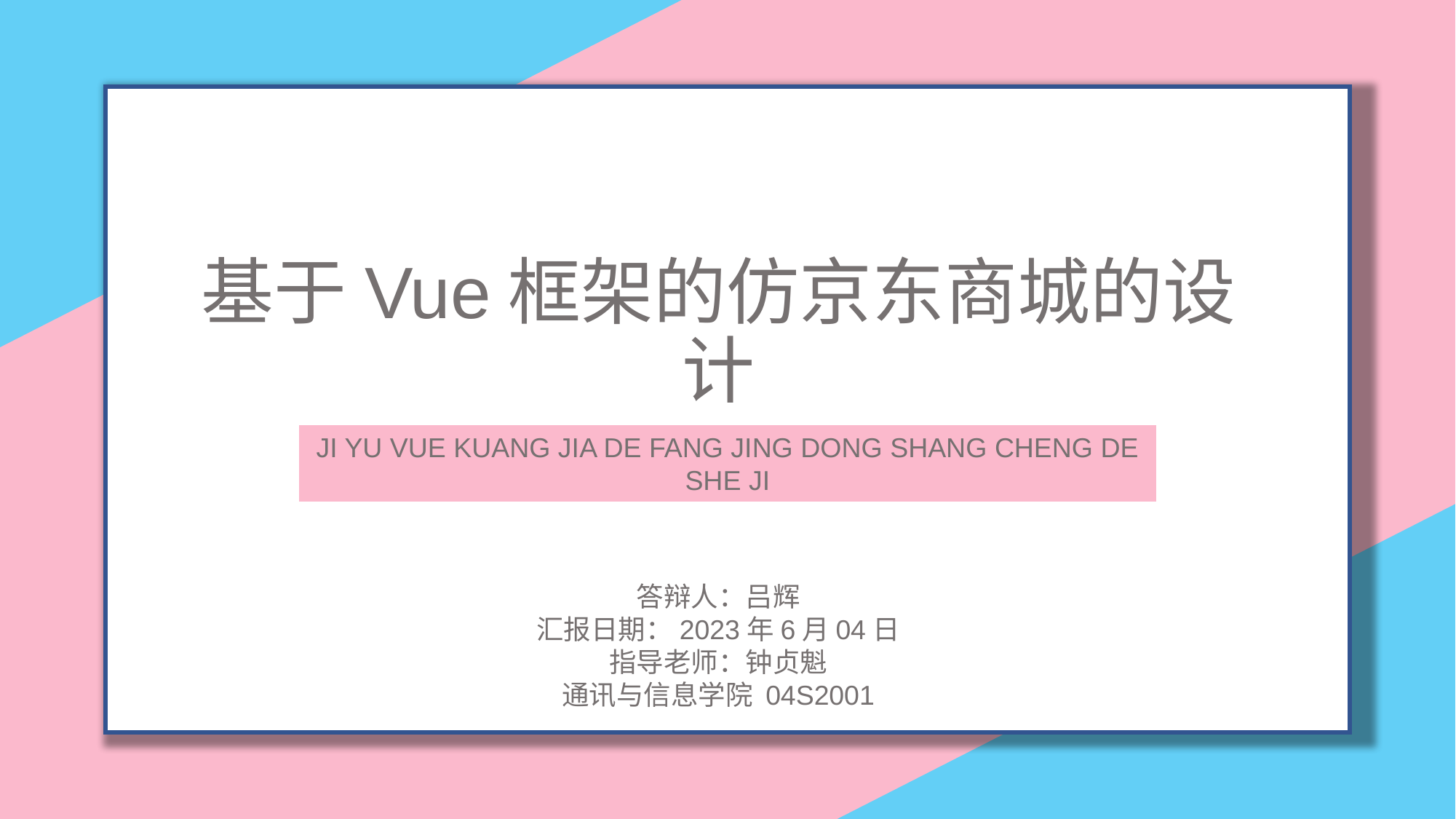

基于Vue框架的仿京东商城的设计
JI YU VUE KUANG JIA DE FANG JING DONG SHANG CHENG DE SHE JI

答辩人：吕辉
汇报日期：2023年6月04日
指导老师：钟贞魁
通讯与信息学院 04S2001